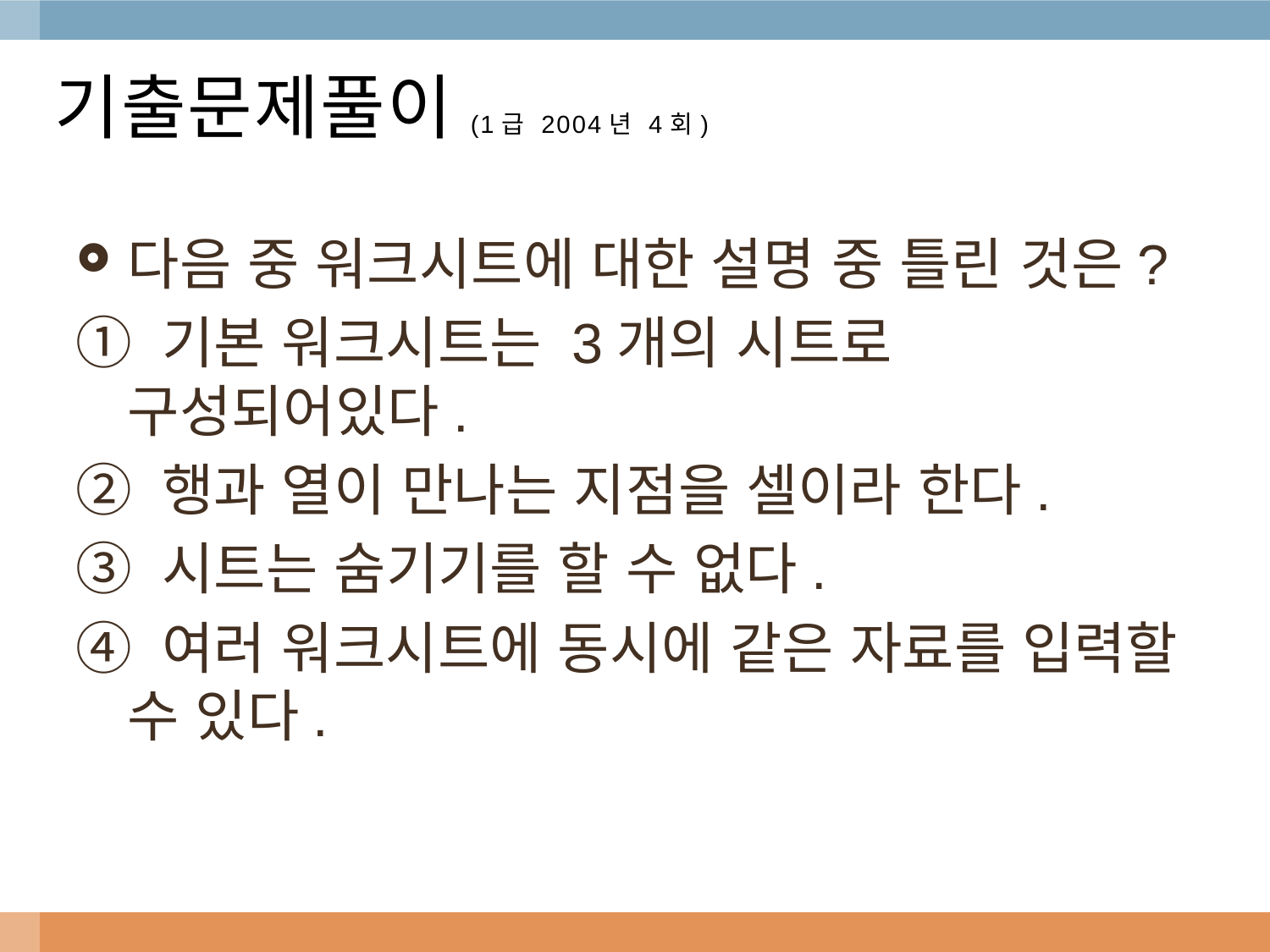

# 기출문제풀이(1급 2004년 4회)
다음 중 워크시트에 대한 설명 중 틀린 것은?
① 기본 워크시트는 3개의 시트로 구성되어있다.
② 행과 열이 만나는 지점을 셀이라 한다.
③ 시트는 숨기기를 할 수 없다.
④ 여러 워크시트에 동시에 같은 자료를 입력할 수 있다.